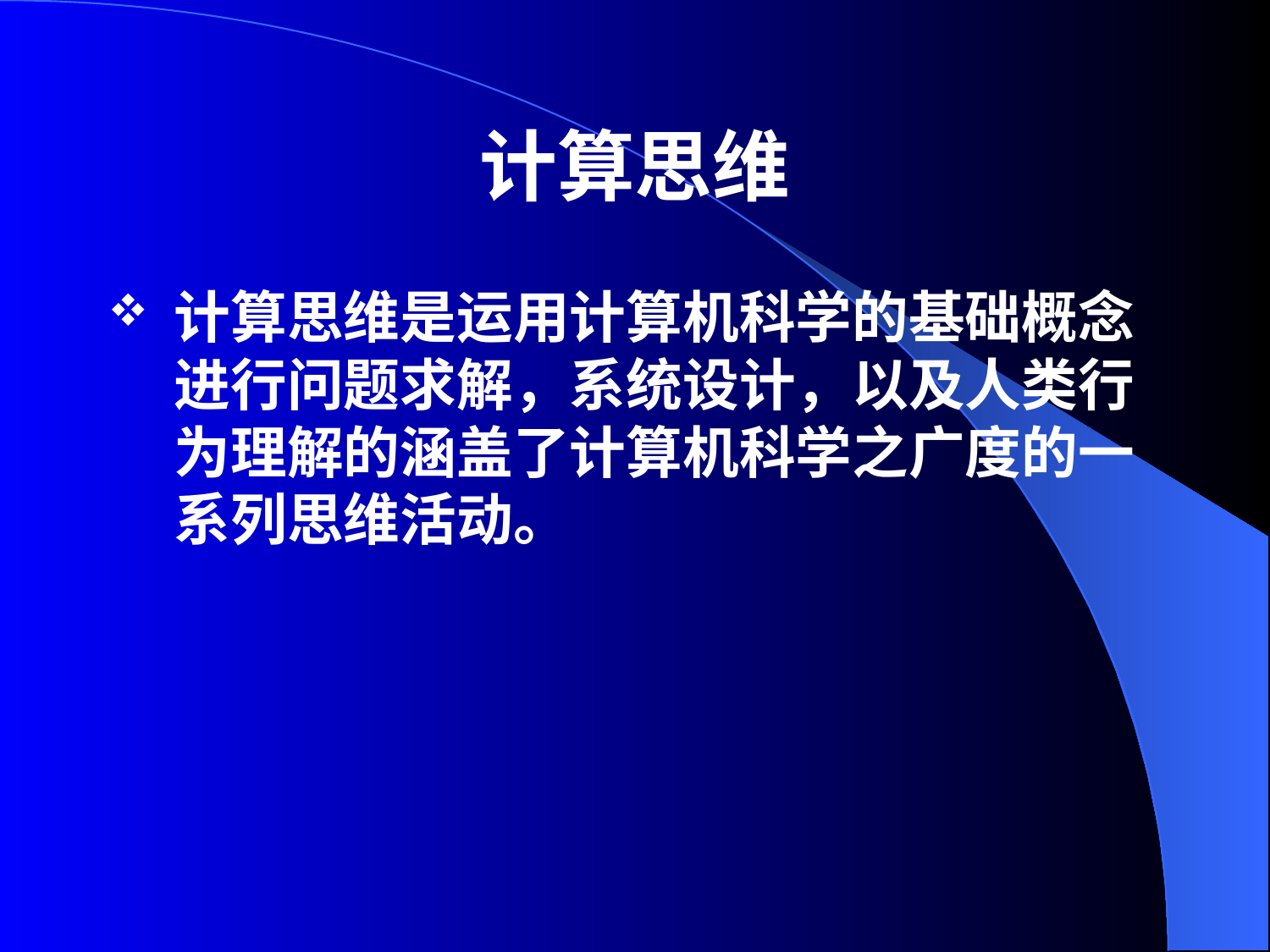

# 计算思维
计算思维是运用计算机科学的基础概念进行问题求解，系统设计，以及人类行为理解的涵盖了计算机科学之广度的一系列思维活动。